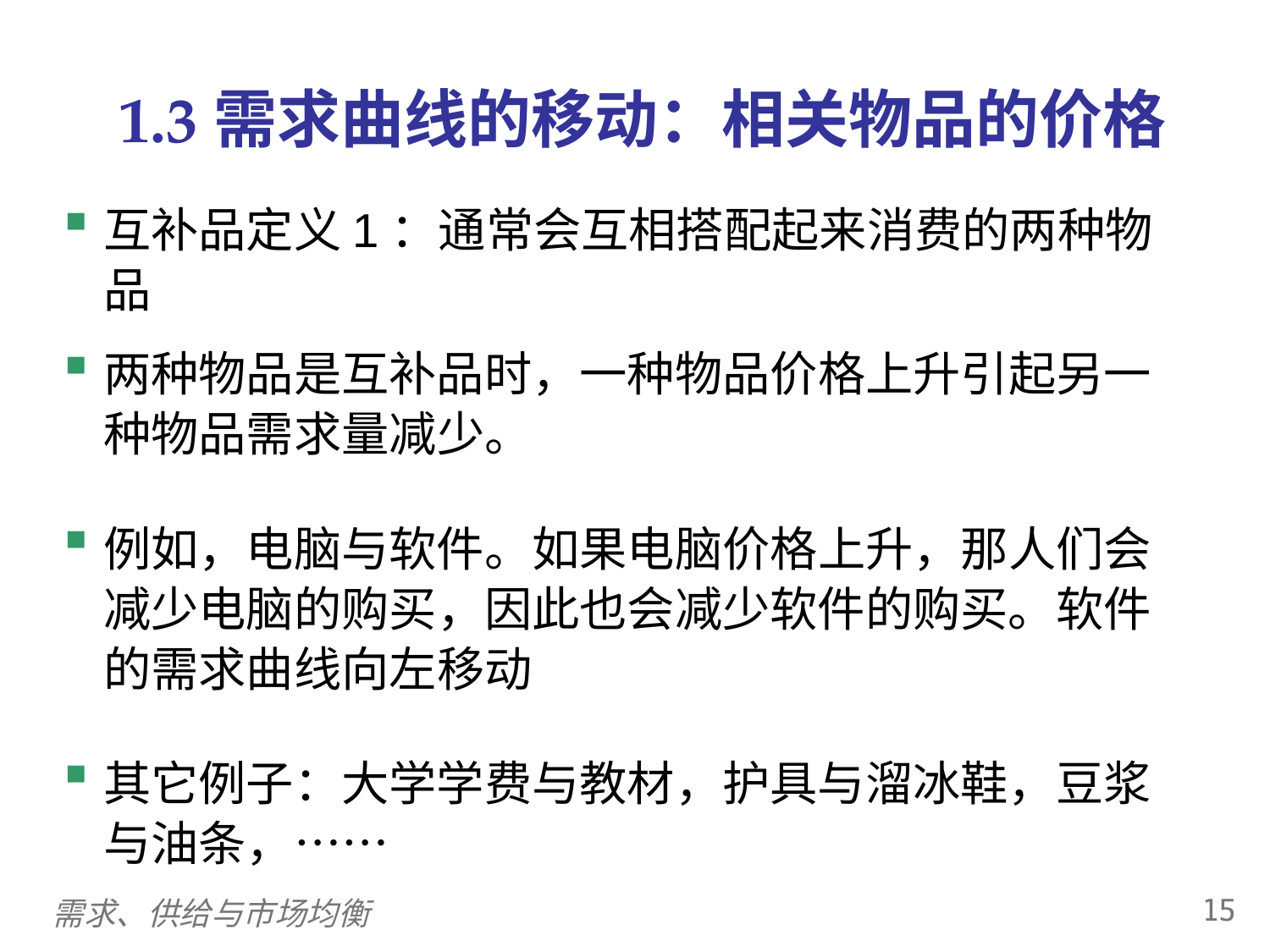

0
1.3需求曲线的移动：相关物品的价格
互补品定义1：通常会互相搭配起来消费的两种物品
两种物品是互补品时，一种物品价格上升引起另一种物品需求量减少。

例如，电脑与软件。如果电脑价格上升，那人们会减少电脑的购买，因此也会减少软件的购买。软件的需求曲线向左移动

其它例子：大学学费与教材，护具与溜冰鞋，豆浆与油条，……
15
需求、供给与市场均衡